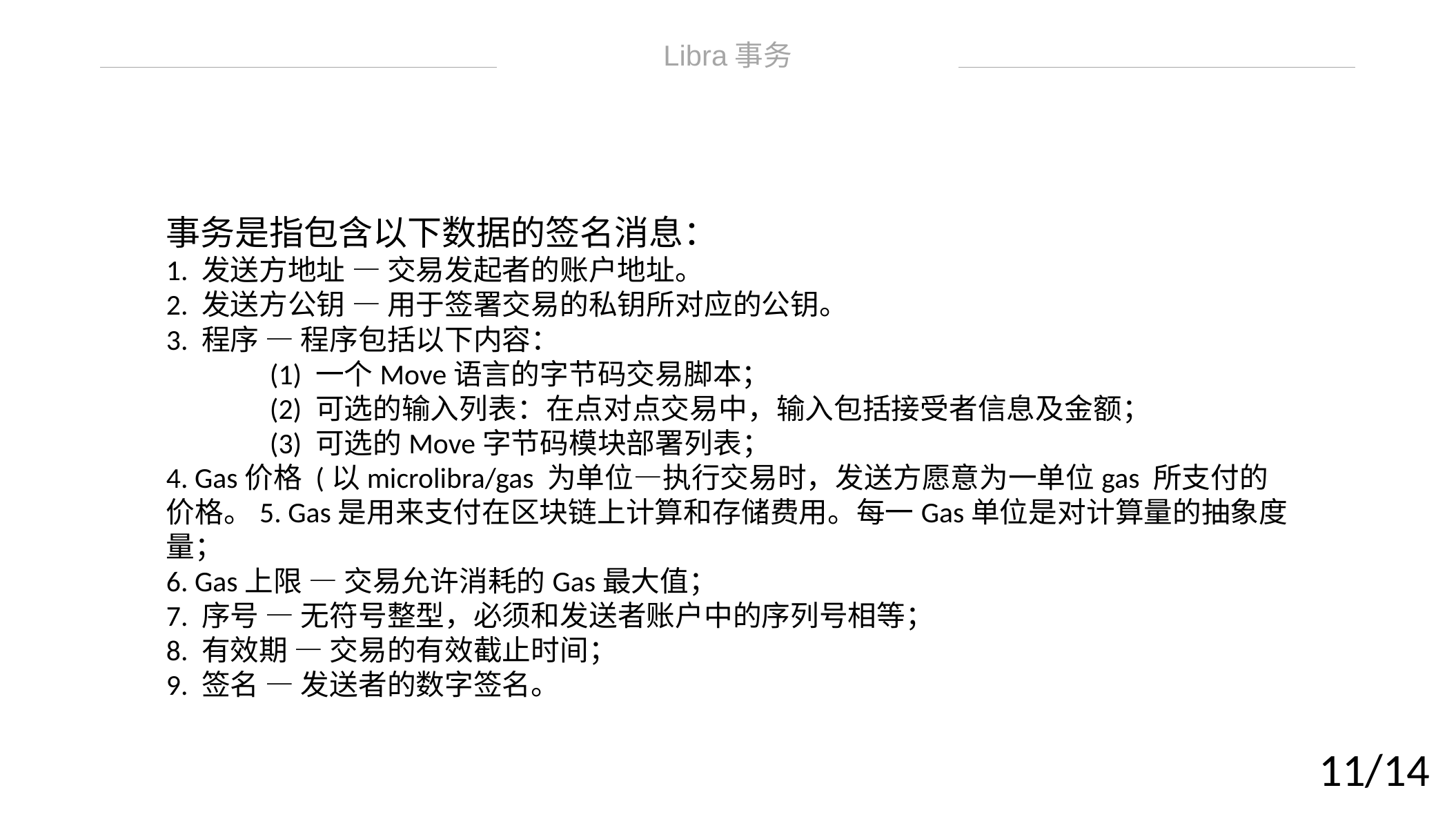

Libra事务
事务是指包含以下数据的签名消息：
1. 发送方地址 — 交易发起者的账户地址。
2. 发送方公钥 — 用于签署交易的私钥所对应的公钥。
3. 程序 — 程序包括以下内容：
	(1) 一个Move语言的字节码交易脚本；
	(2) 可选的输入列表：在点对点交易中，输入包括接受者信息及金额；
	(3) 可选的Move字节码模块部署列表；
4. Gas价格 (以microlibra/gas 为单位—执行交易时，发送方愿意为一单位gas 所支付的价格。5. Gas是用来支付在区块链上计算和存储费用。每一Gas单位是对计算量的抽象度量；
6. Gas上限 — 交易允许消耗的Gas最大值；
7. 序号 — 无符号整型，必须和发送者账户中的序列号相等；
8. 有效期 — 交易的有效截止时间；
9. 签名 — 发送者的数字签名。
11/14